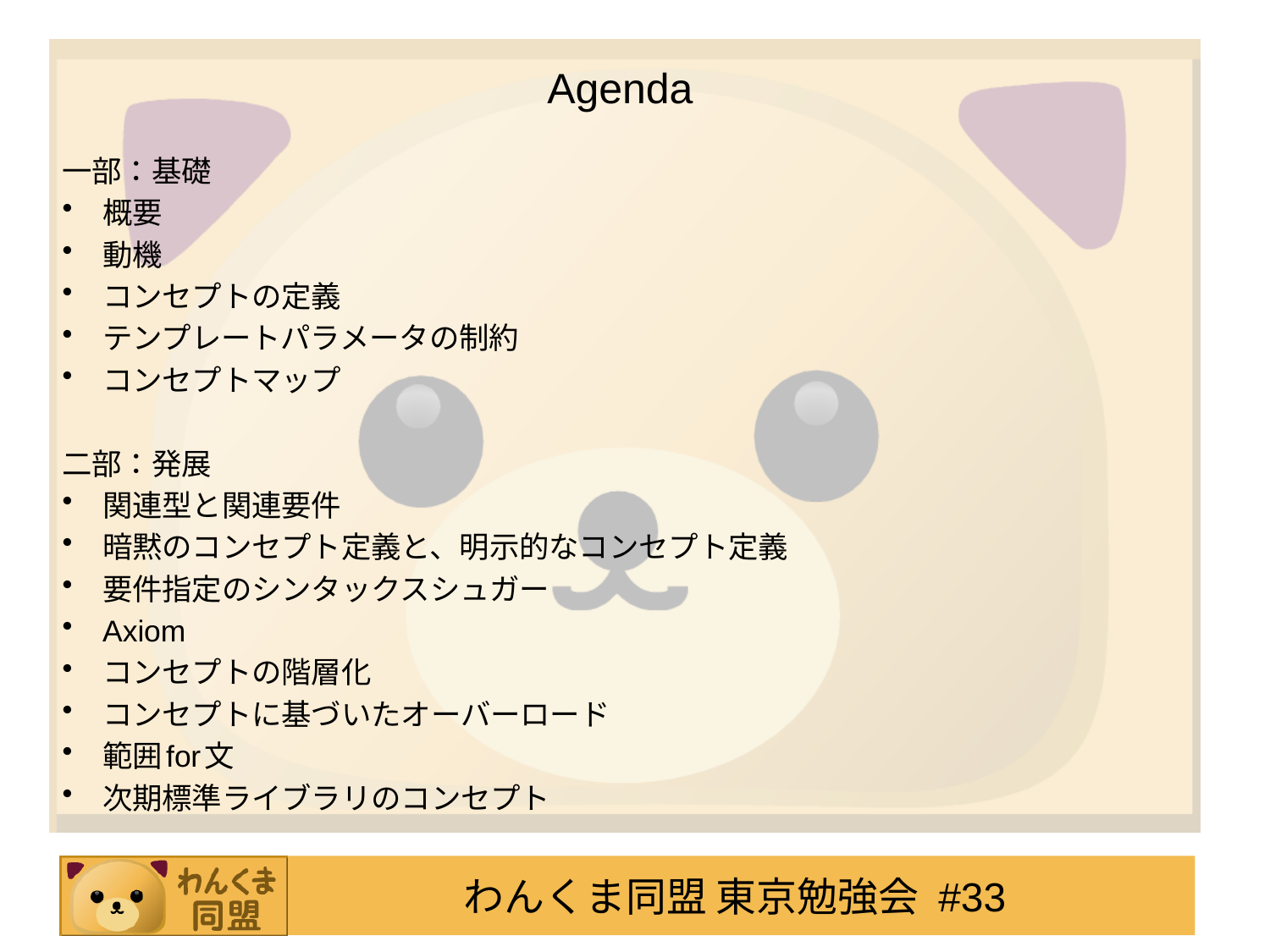

# Agenda
一部：基礎
概要
動機
コンセプトの定義
テンプレートパラメータの制約
コンセプトマップ

二部：発展
関連型と関連要件
暗黙のコンセプト定義と、明示的なコンセプト定義
要件指定のシンタックスシュガー
Axiom
コンセプトの階層化
コンセプトに基づいたオーバーロード
範囲for文
次期標準ライブラリのコンセプト